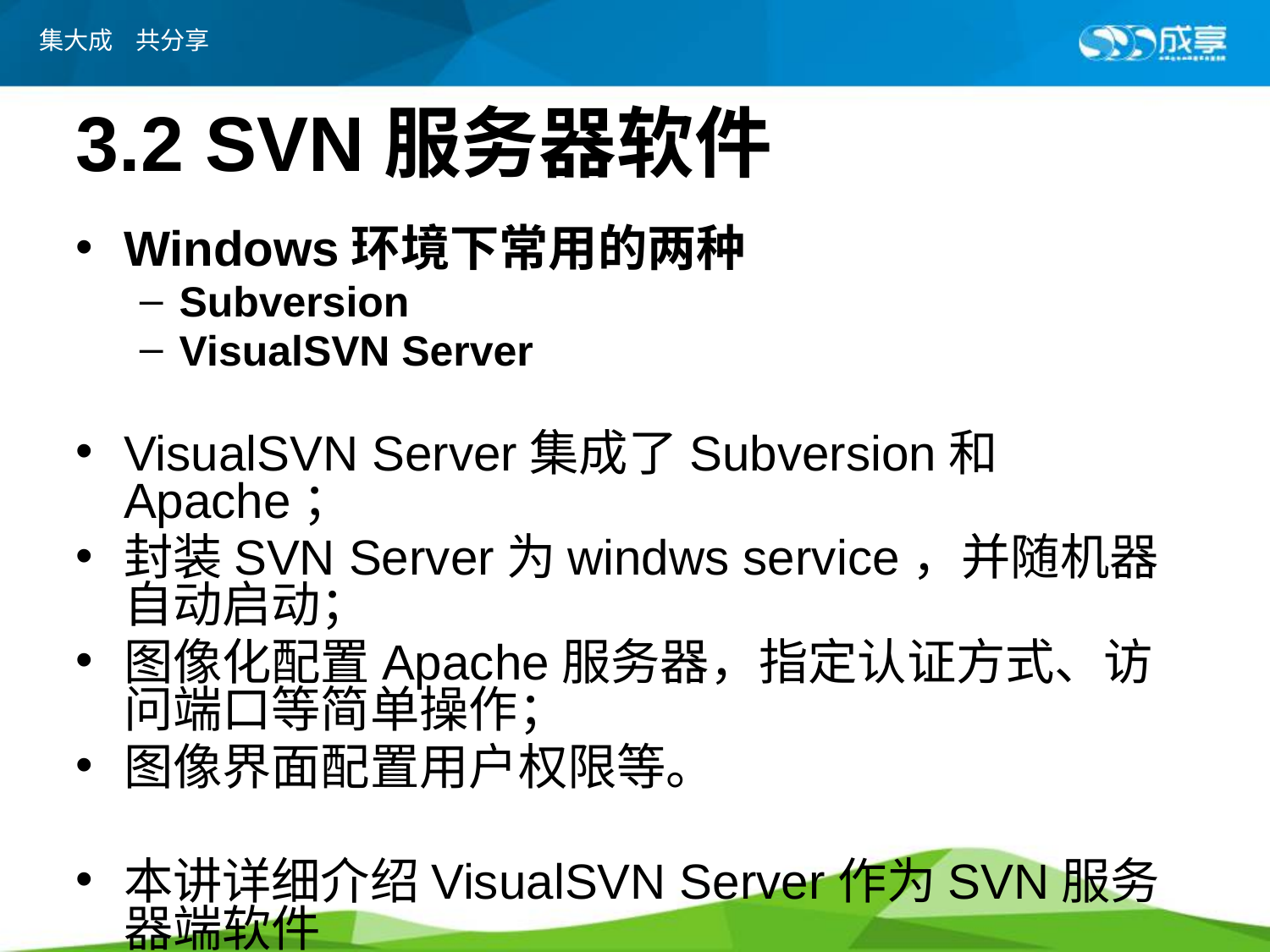

3.2 SVN服务器软件
Windows环境下常用的两种
Subversion
VisualSVN Server

VisualSVN Server集成了Subversion和Apache；
封装SVN Server为windws service，并随机器自动启动；
图像化配置Apache服务器，指定认证方式、访问端口等简单操作；
图像界面配置用户权限等。

本讲详细介绍VisualSVN Server作为SVN服务器端软件